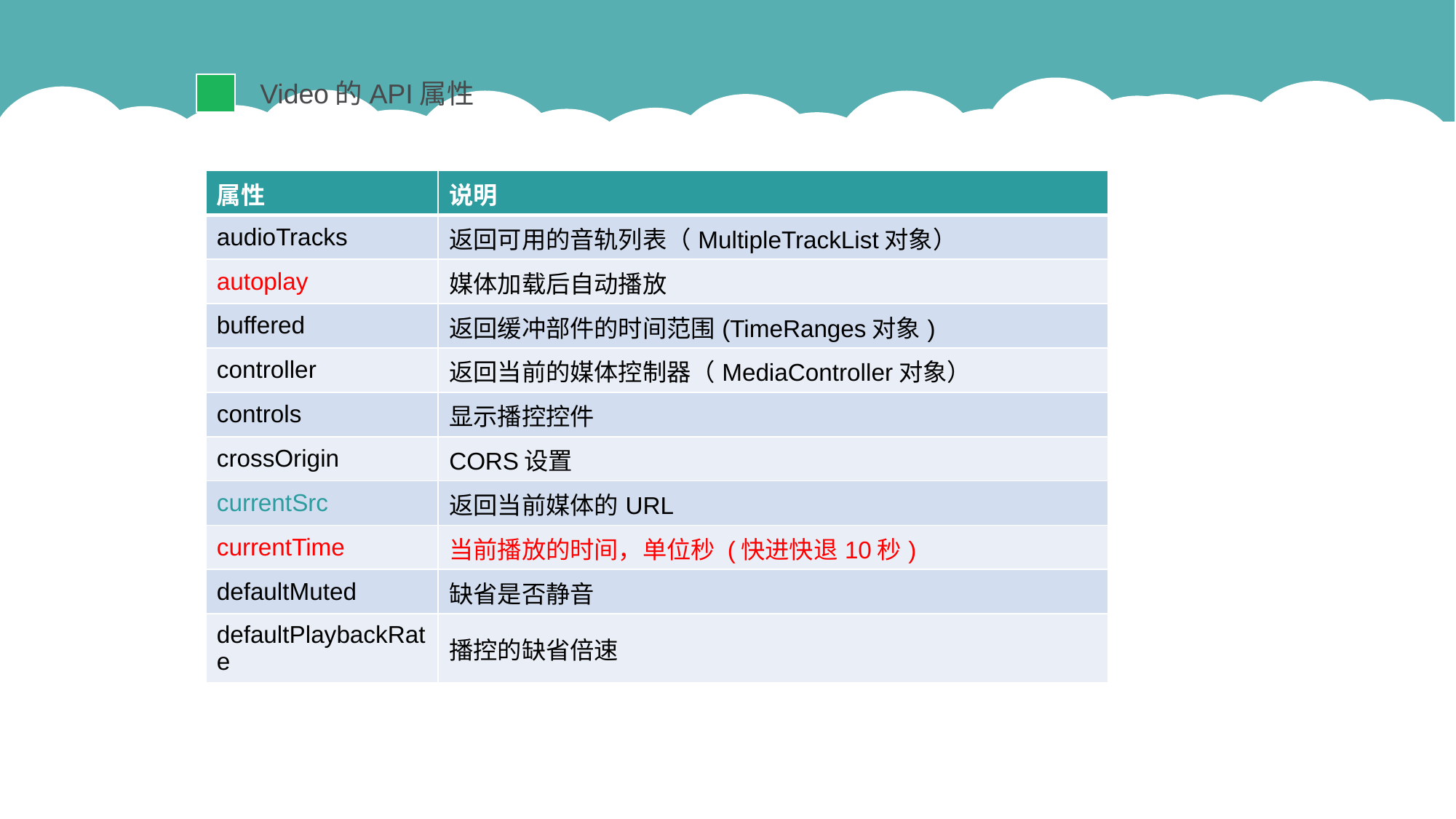

Video的API属性

| 属性 | 说明 |
| --- | --- |
| audioTracks | 返回可用的音轨列表（MultipleTrackList对象） |
| autoplay | 媒体加载后自动播放 |
| buffered | 返回缓冲部件的时间范围(TimeRanges对象) |
| controller | 返回当前的媒体控制器（MediaController对象） |
| controls | 显示播控控件 |
| crossOrigin | CORS设置 |
| currentSrc | 返回当前媒体的URL |
| currentTime | 当前播放的时间，单位秒 (快进快退10秒) |
| defaultMuted | 缺省是否静音 |
| defaultPlaybackRate | 播控的缺省倍速 |